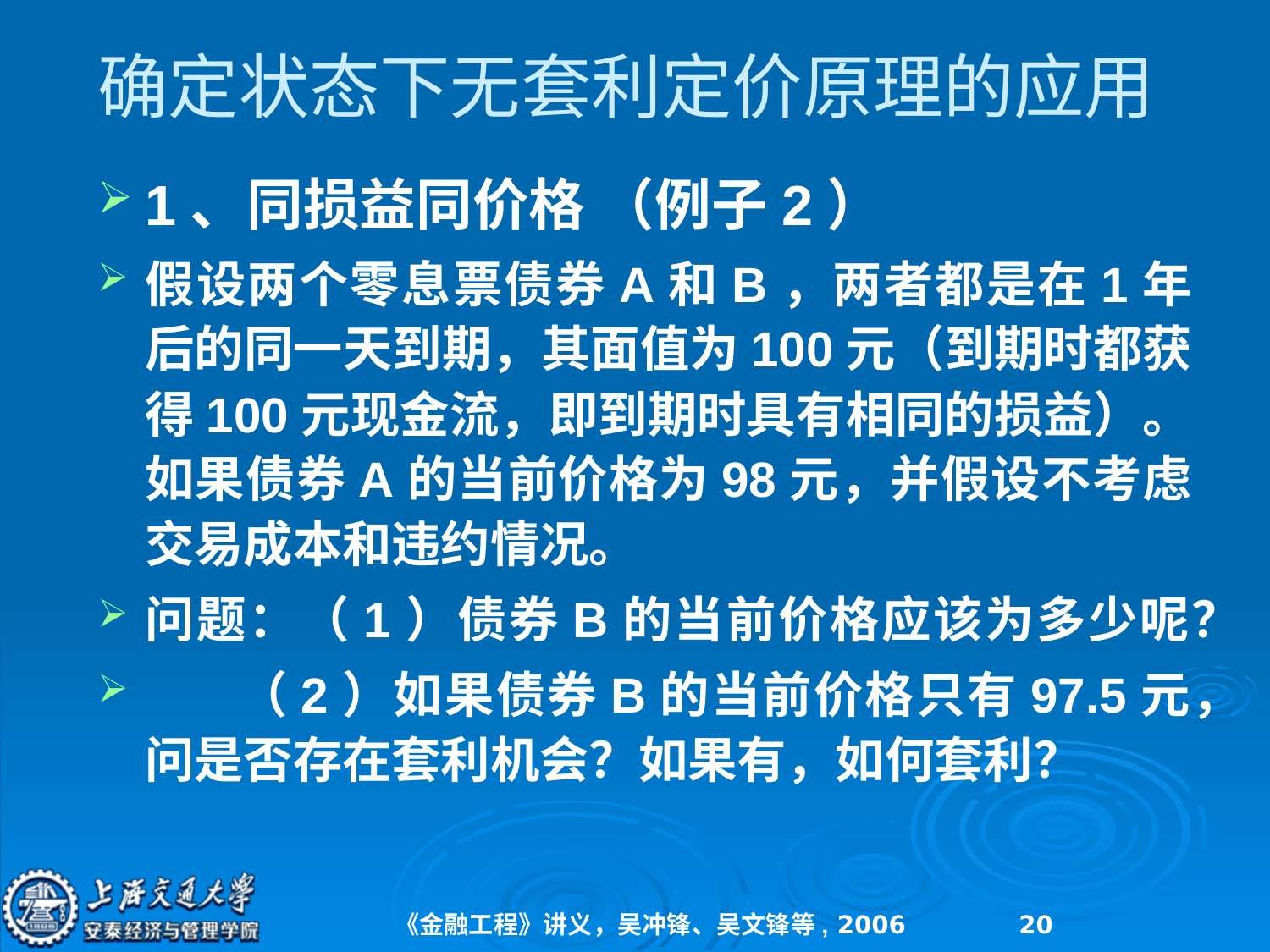

# 确定状态下无套利定价原理的应用
1、同损益同价格 （例子2）
假设两个零息票债券A和B，两者都是在1年后的同一天到期，其面值为100元（到期时都获得100元现金流，即到期时具有相同的损益）。如果债券A的当前价格为98元，并假设不考虑交易成本和违约情况。
问题：（1）债券B的当前价格应该为多少呢？
      （2）如果债券B的当前价格只有97.5元，问是否存在套利机会？如果有，如何套利？